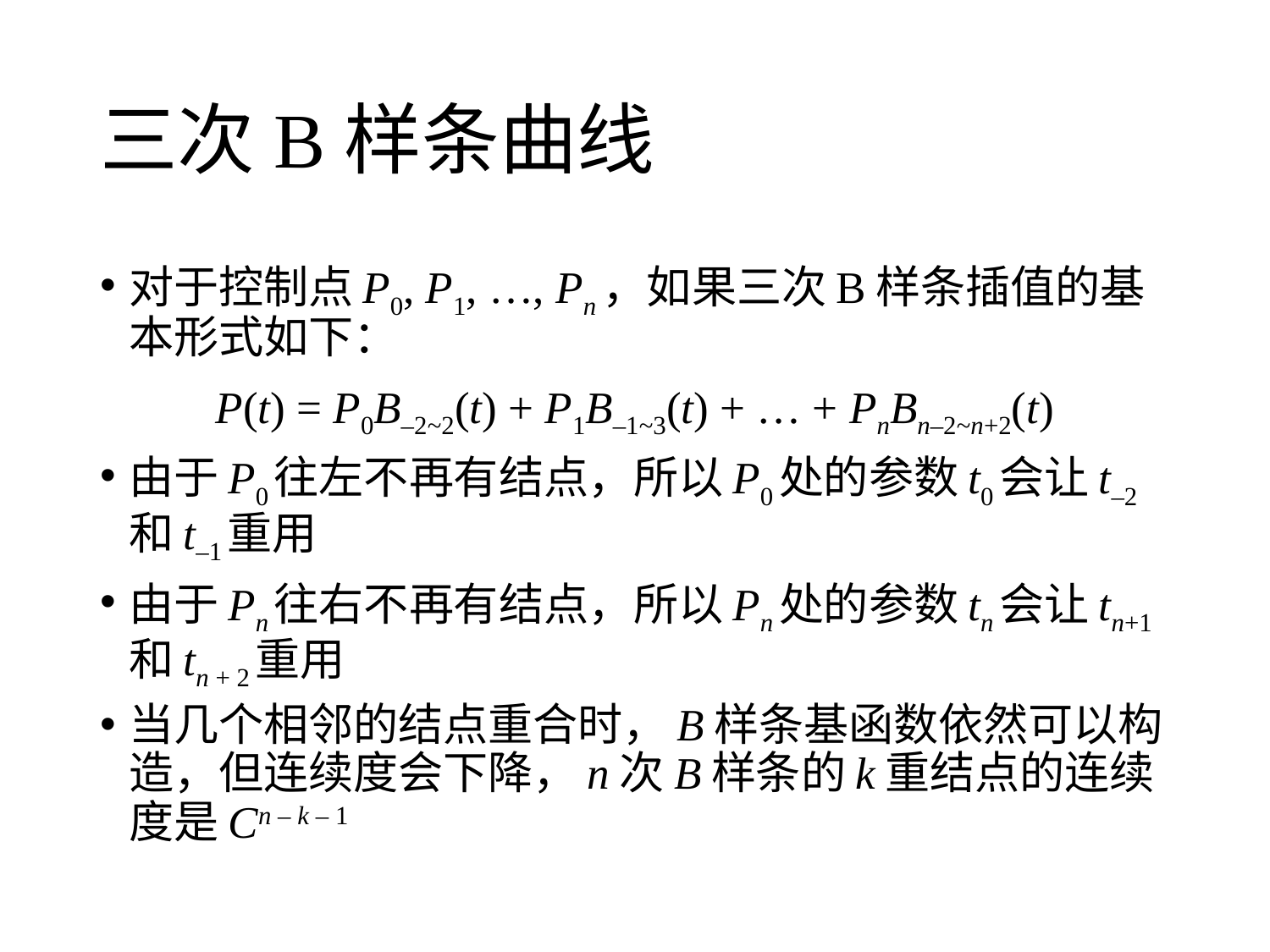

# 三次B样条曲线
对于控制点P0, P1, …, Pn，如果三次B样条插值的基本形式如下：
P(t) = P0B–2~2(t) + P1B–1~3(t) + … + PnBn–2~n+2(t)
由于P0往左不再有结点，所以P0处的参数t0会让t–2和t–1重用
由于Pn往右不再有结点，所以Pn处的参数tn会让tn+1和tn + 2重用
当几个相邻的结点重合时，B样条基函数依然可以构造，但连续度会下降，n次B样条的k重结点的连续度是Cn – k – 1